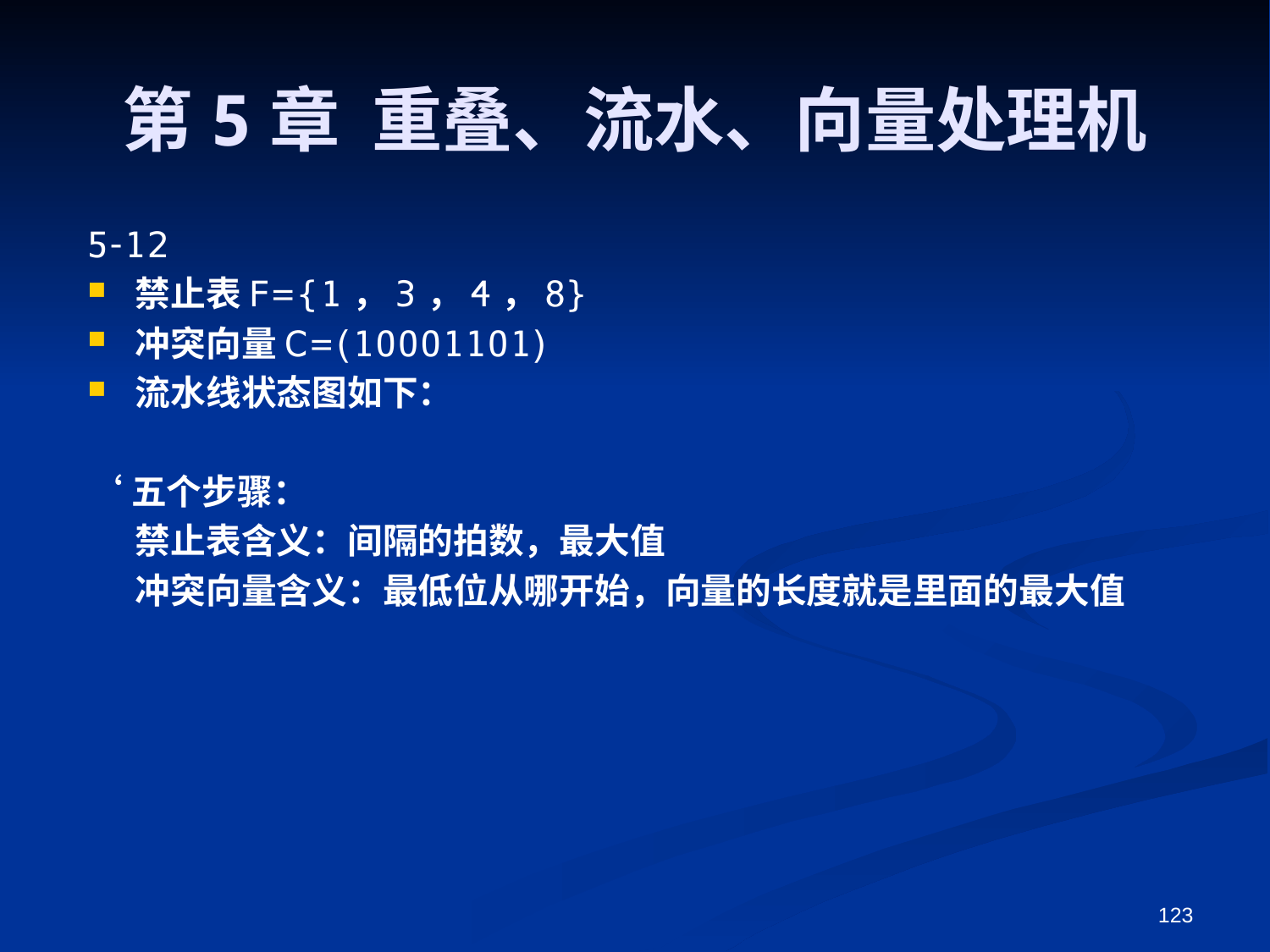

# 第5章  重叠、流水、向量处理机
5-12
禁止表F={1，3，4，8}
冲突向量C=(10001101)
流水线状态图如下：

‘五个步骤：
	禁止表含义：间隔的拍数，最大值
	冲突向量含义：最低位从哪开始，向量的长度就是里面的最大值

123